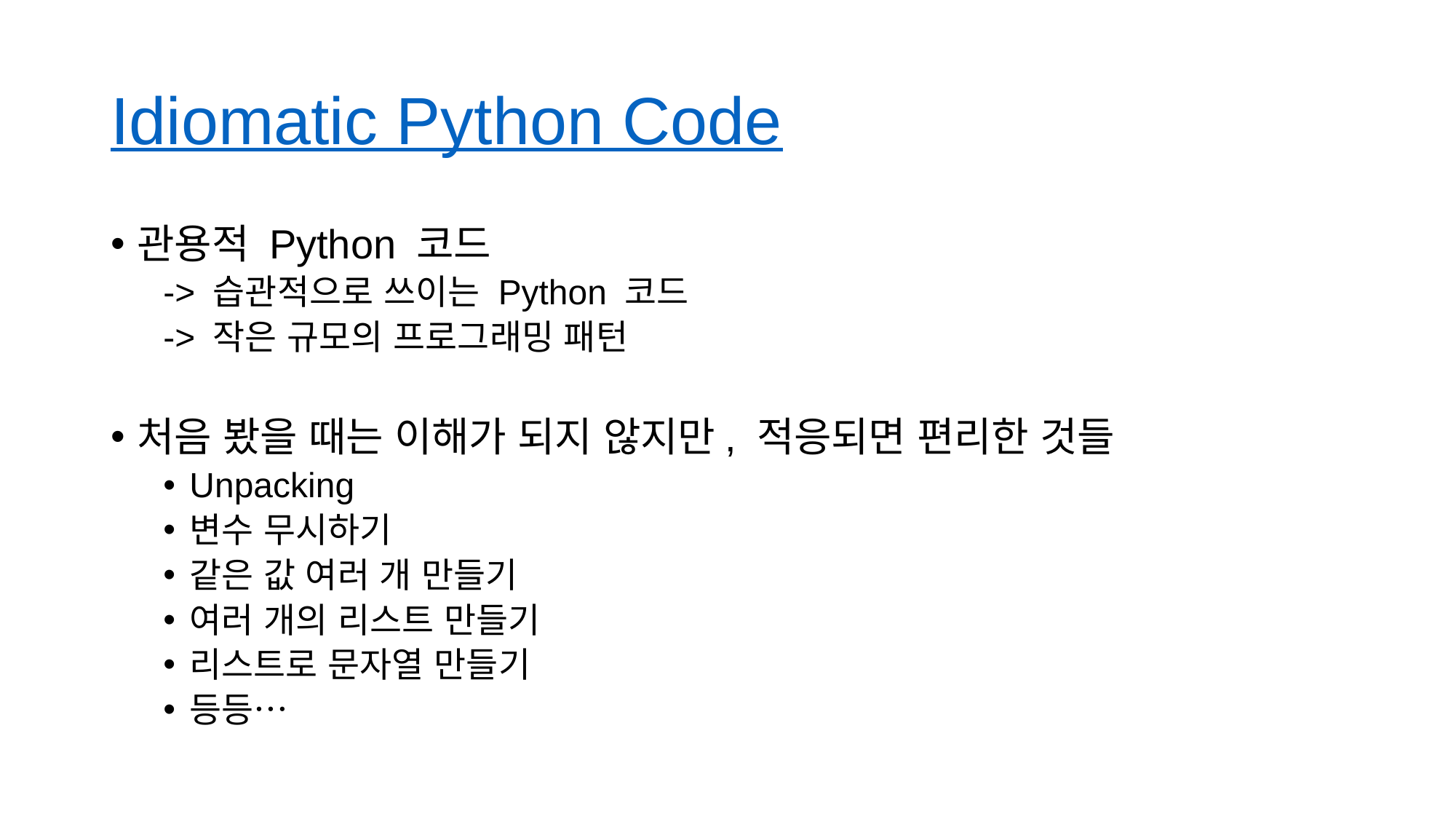

# Idiomatic Python Code
관용적 Python 코드
-> 습관적으로 쓰이는 Python 코드
-> 작은 규모의 프로그래밍 패턴

처음 봤을 때는 이해가 되지 않지만, 적응되면 편리한 것들
Unpacking
변수 무시하기
같은 값 여러 개 만들기
여러 개의 리스트 만들기
리스트로 문자열 만들기
등등…